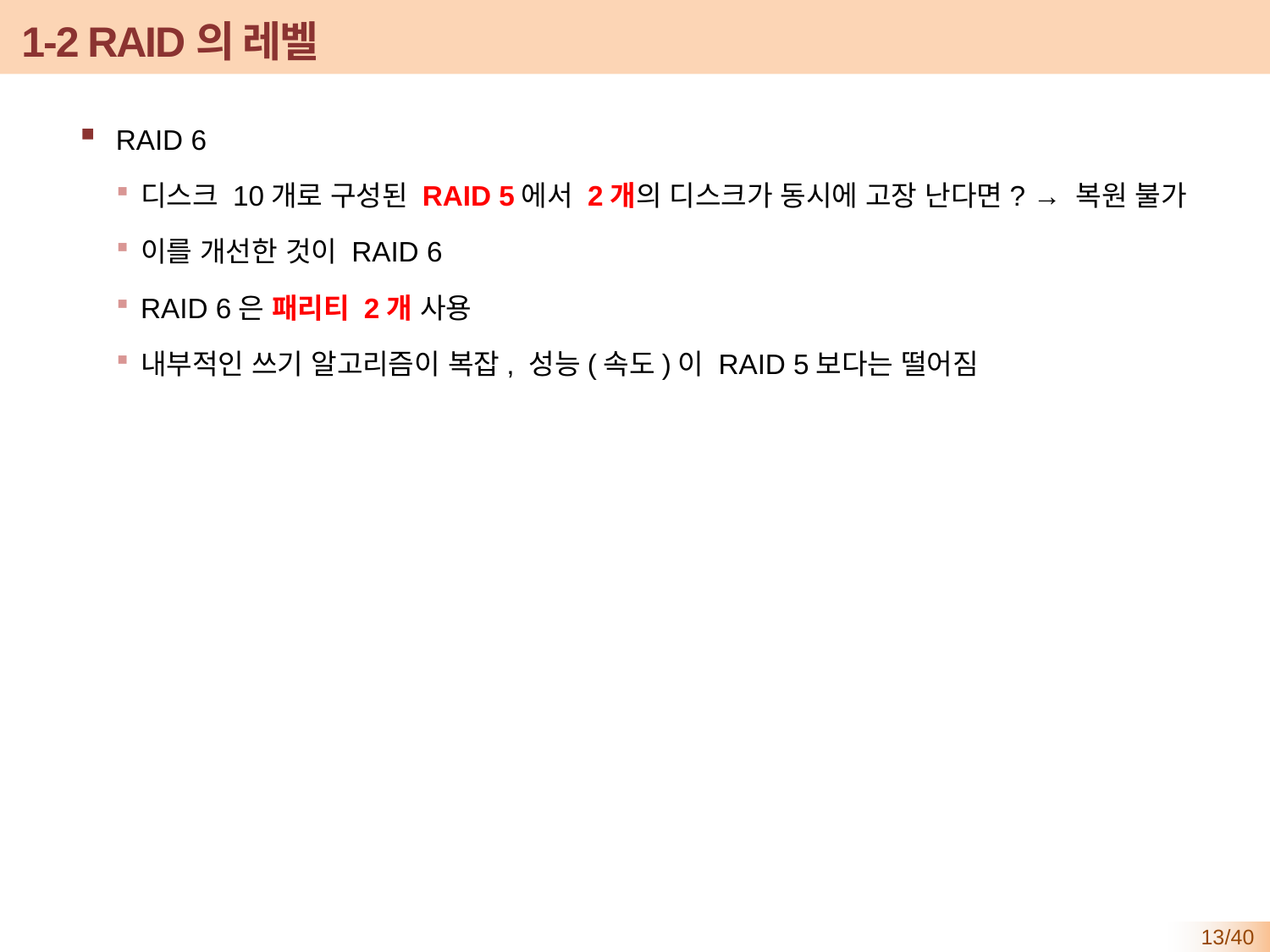

# 1-2 RAID의 레벨
RAID 6
디스크 10개로 구성된 RAID 5에서 2개의 디스크가 동시에 고장 난다면? → 복원 불가
이를 개선한 것이 RAID 6
RAID 6은 패리티 2개 사용
내부적인 쓰기 알고리즘이 복잡, 성능(속도)이 RAID 5보다는 떨어짐